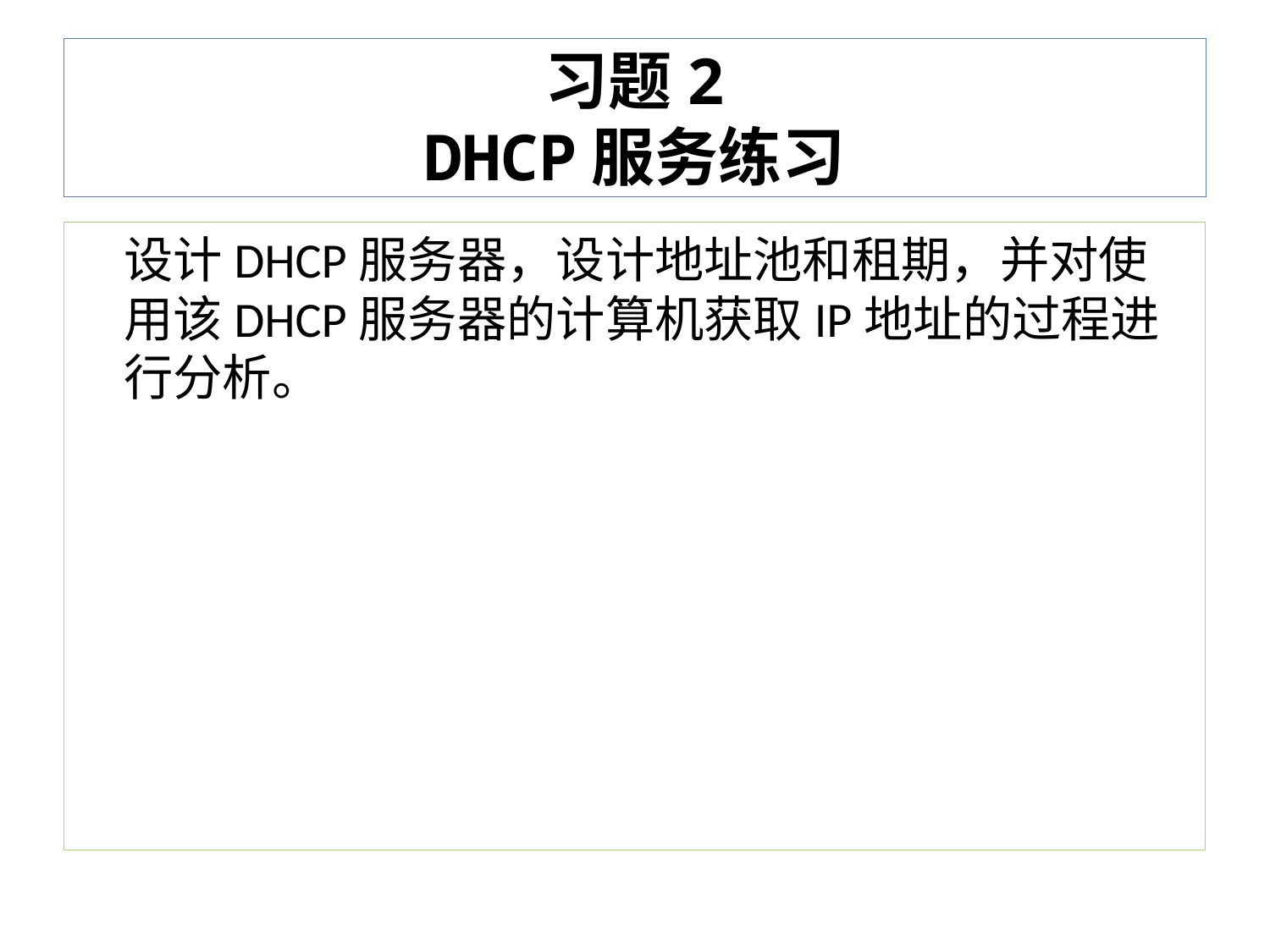

# 习题2 DHCP服务练习
	设计DHCP服务器，设计地址池和租期，并对使用该DHCP服务器的计算机获取IP地址的过程进行分析。